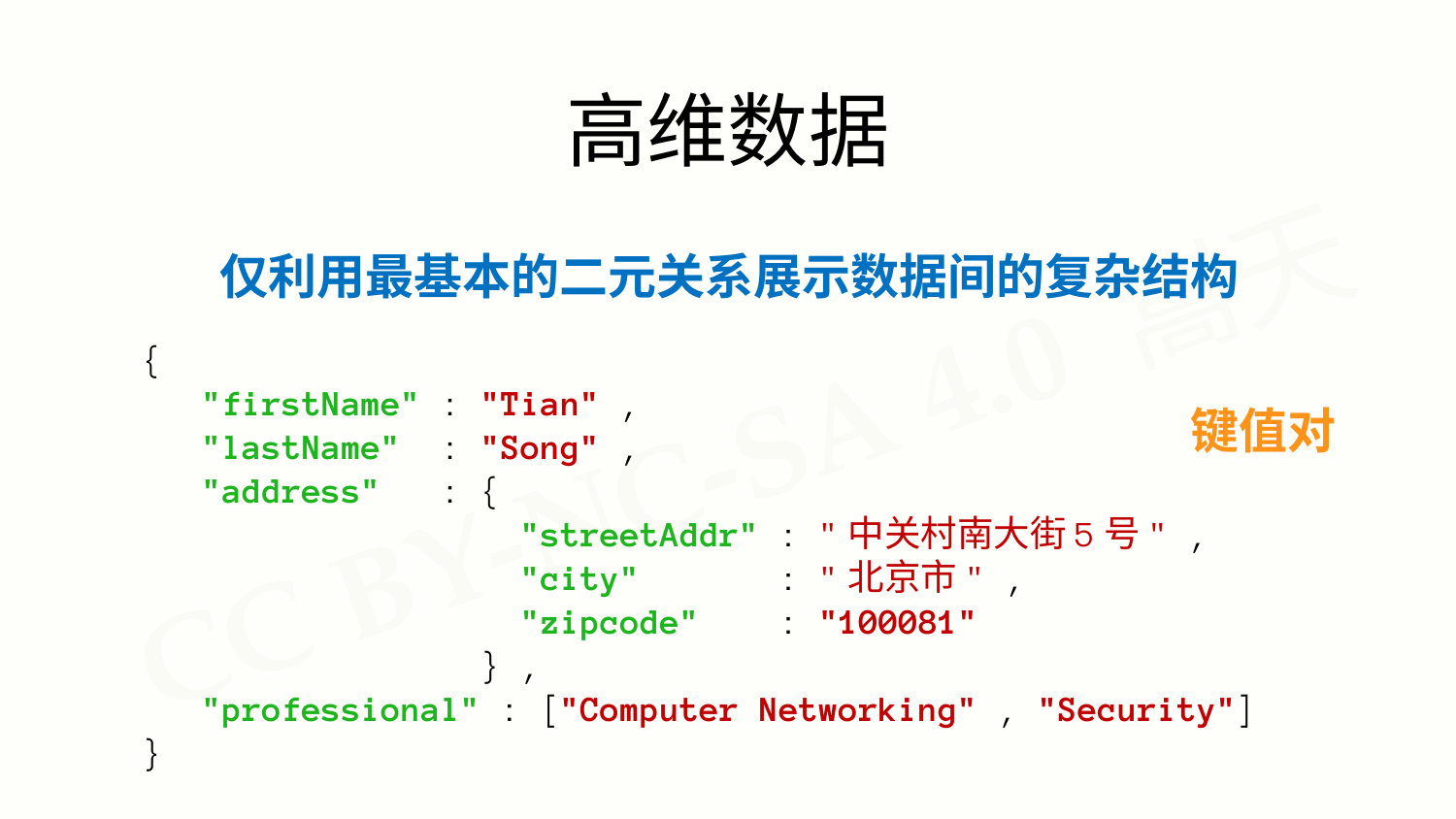

高维数据
仅利用最基本的二元关系展示数据间的复杂结构
{
   "firstName" : "Tian" ,
   "lastName"  : "Song" ,
   "address"   : {
                   "streetAddr" : "中关村南大街5号" ,
                   "city"       : "北京市" ,
                   "zipcode"    : "100081"
                 } ,
   "professional" : ["Computer Networking" , "Security"]
}
键值对